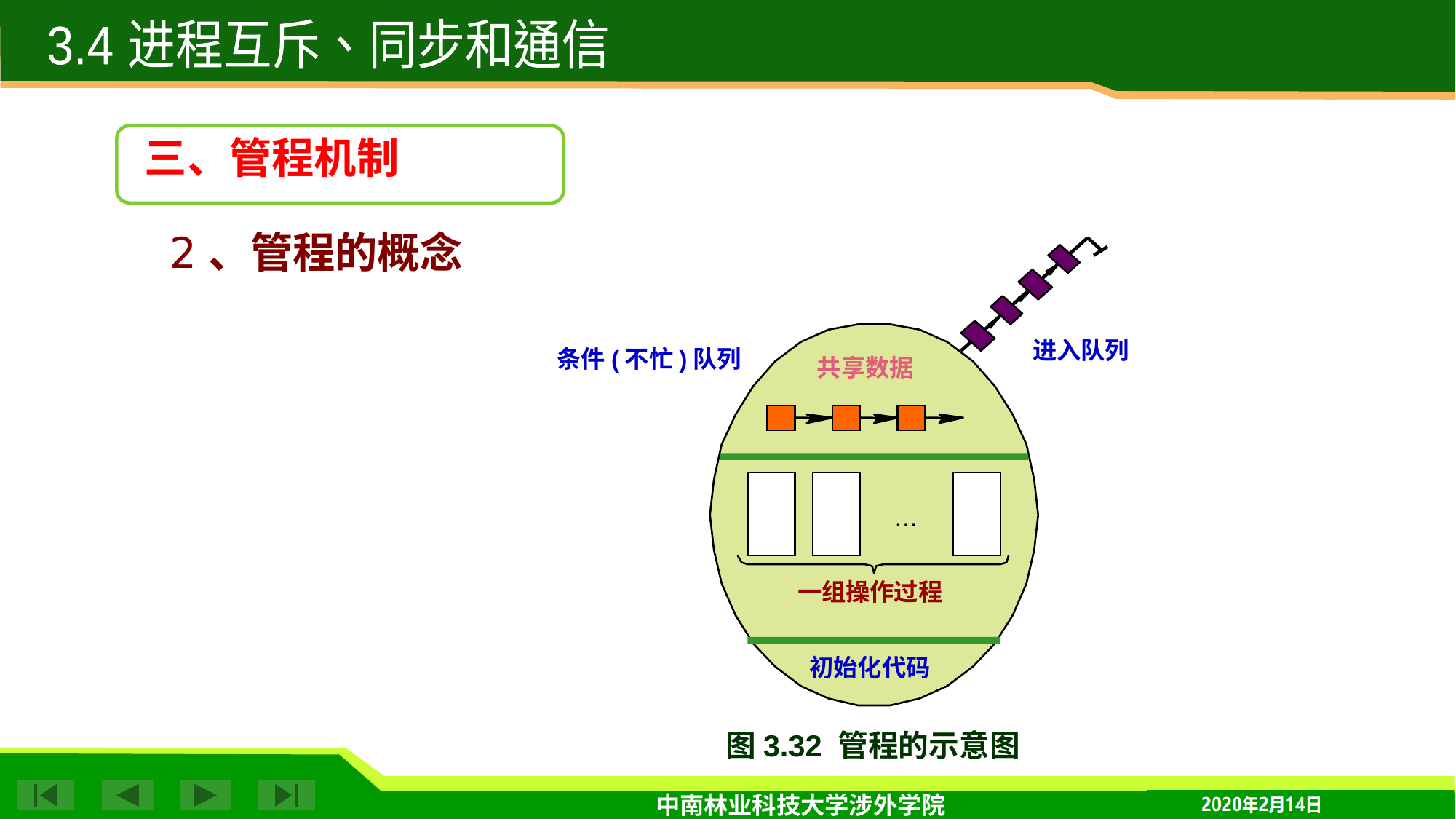

3.4 进程互斥、同步和通信
三、管程机制

2、管程的概念

进入队列
条件(不忙)队列
共享数据

…

一组操作过程

初始化代码

图3.32 管程的示意图